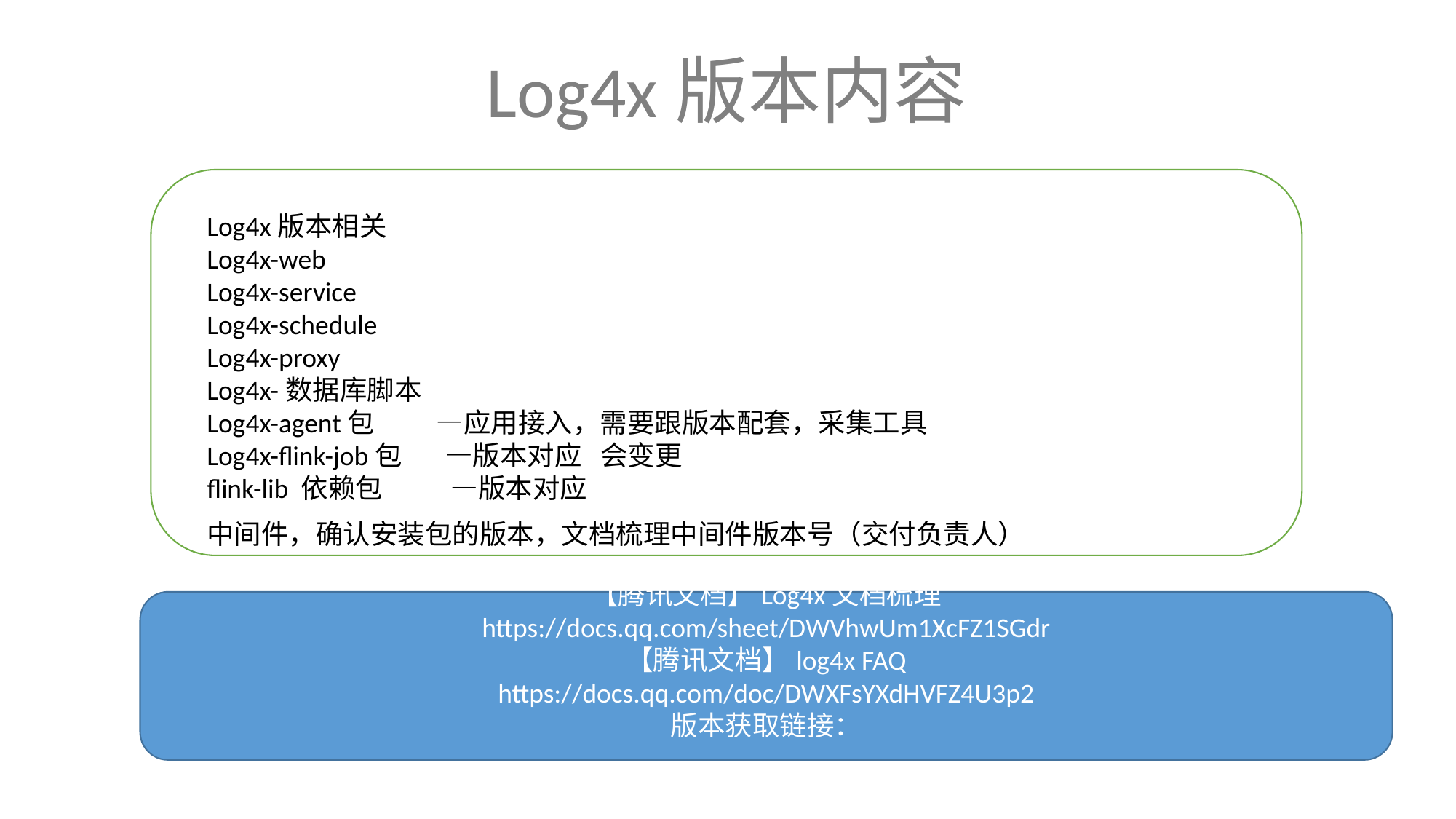

# Log4x版本内容

Log4x版本相关
Log4x-web
Log4x-service
Log4x-schedule
Log4x-proxy
Log4x-数据库脚本
Log4x-agent包          —应用接入，需要跟版本配套，采集工具
Log4x-flink-job包       —版本对应   会变更
flink-lib 依赖包           —版本对应
中间件，确认安装包的版本，文档梳理中间件版本号（交付负责人）
【腾讯文档】Log4x文档梳理
https://docs.qq.com/sheet/DWVhwUm1XcFZ1SGdr
【腾讯文档】log4x FAQ
https://docs.qq.com/doc/DWXFsYXdHVFZ4U3p2
版本获取链接：